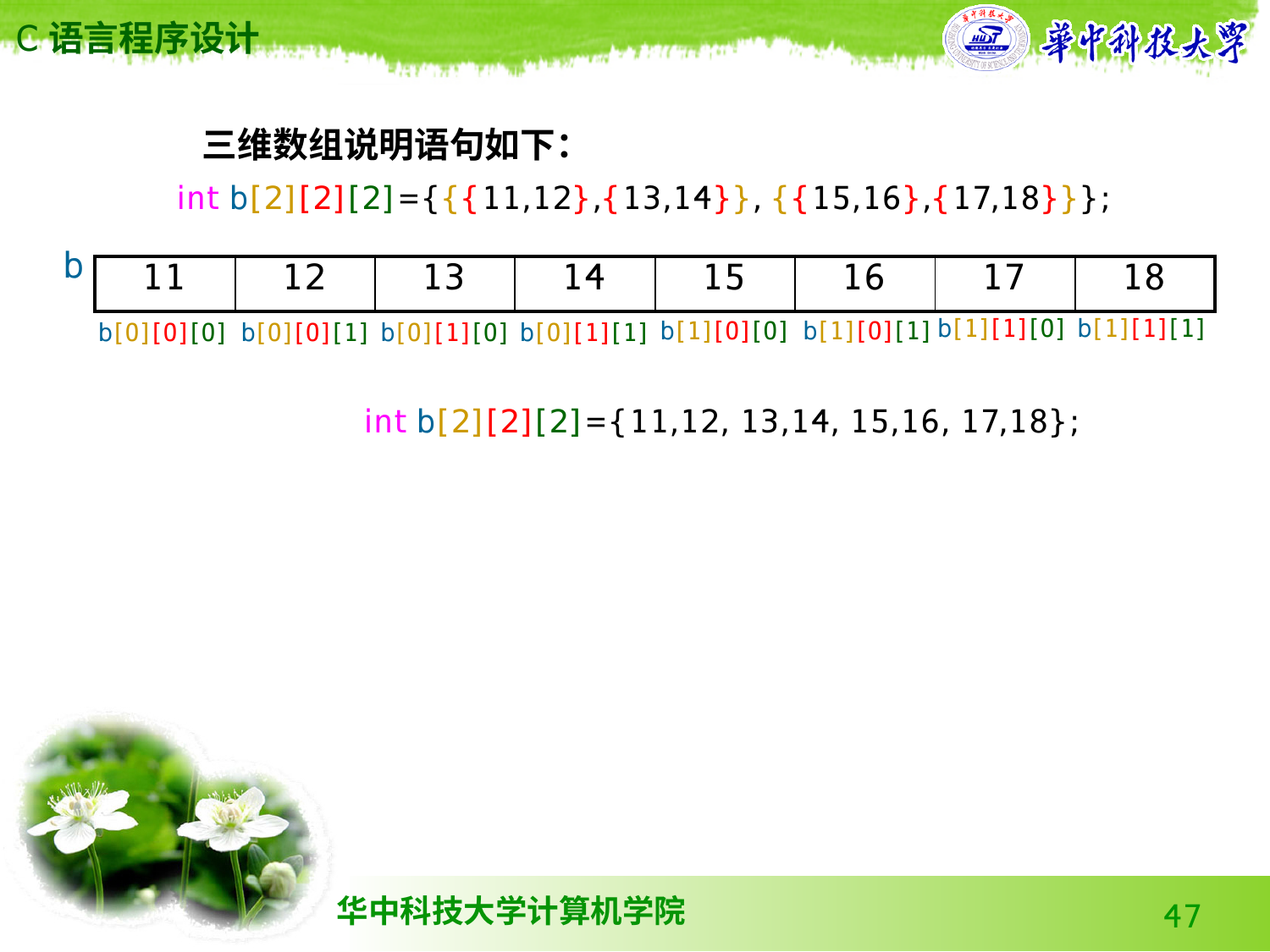

三维数组说明语句如下：
int b[2][2][2]={{{11,12},{13,14}}, {{15,16},{17,18}}};
b
| 11 | 12 | 13 | 14 | 15 | 16 | 17 | 18 |
| --- | --- | --- | --- | --- | --- | --- | --- |
b[1][1][0]
b[1][1][1]
b[1][0][0]
b[1][0][1]
b[0][0][0]
b[0][0][1]
b[0][1][0]
b[0][1][1]
int b[2][2][2]={11,12, 13,14, 15,16, 17,18};
47